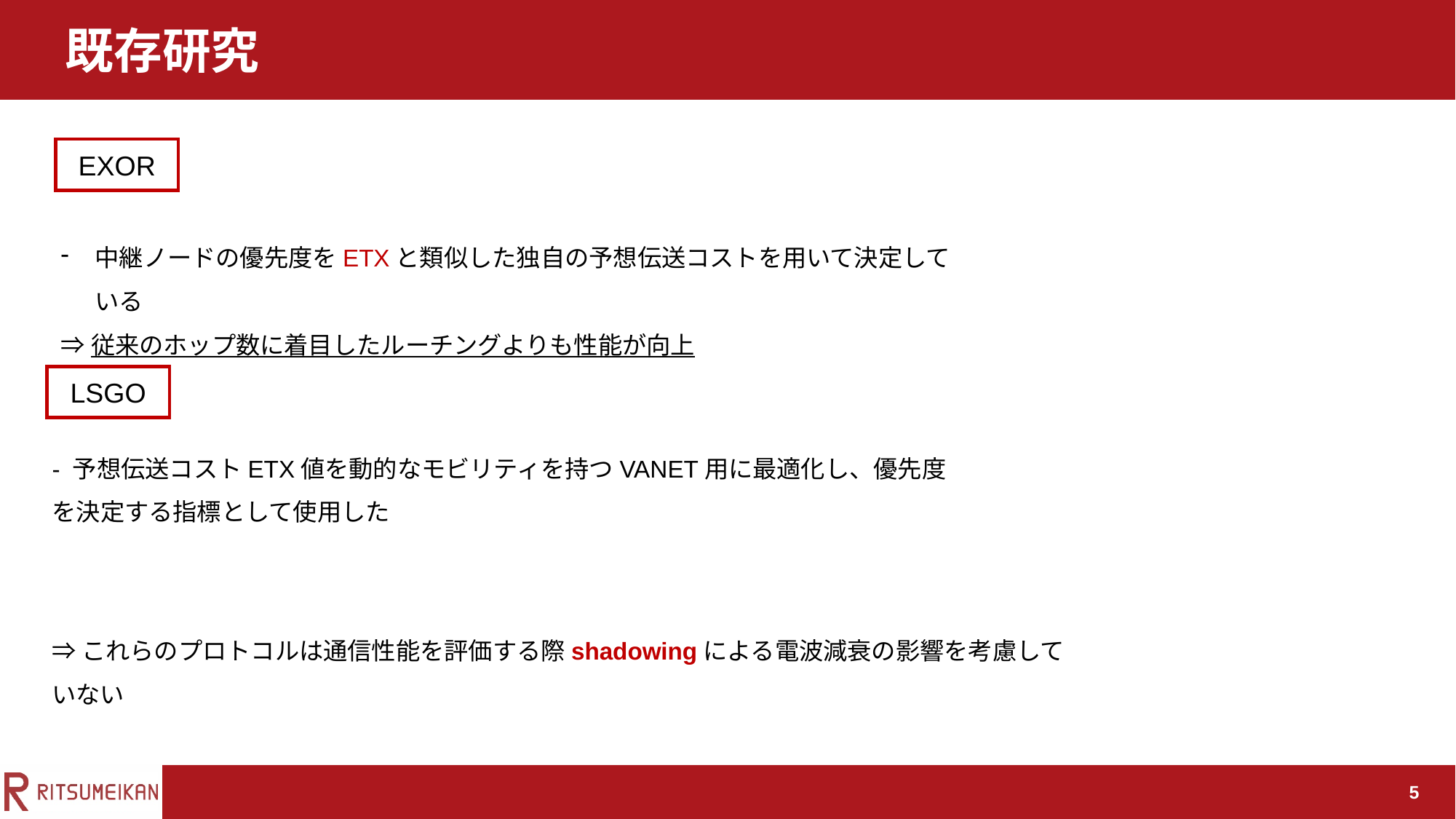

既存研究
EXOR
中継ノードの優先度をETXと類似した独自の予想伝送コストを用いて決定している
⇒従来のホップ数に着目したルーチングよりも性能が向上
LSGO
- 予想伝送コストETX値を動的なモビリティを持つVANET用に最適化し、優先度を決定する指標として使用した
⇒これらのプロトコルは通信性能を評価する際shadowingによる電波減衰の影響を考慮していない
5